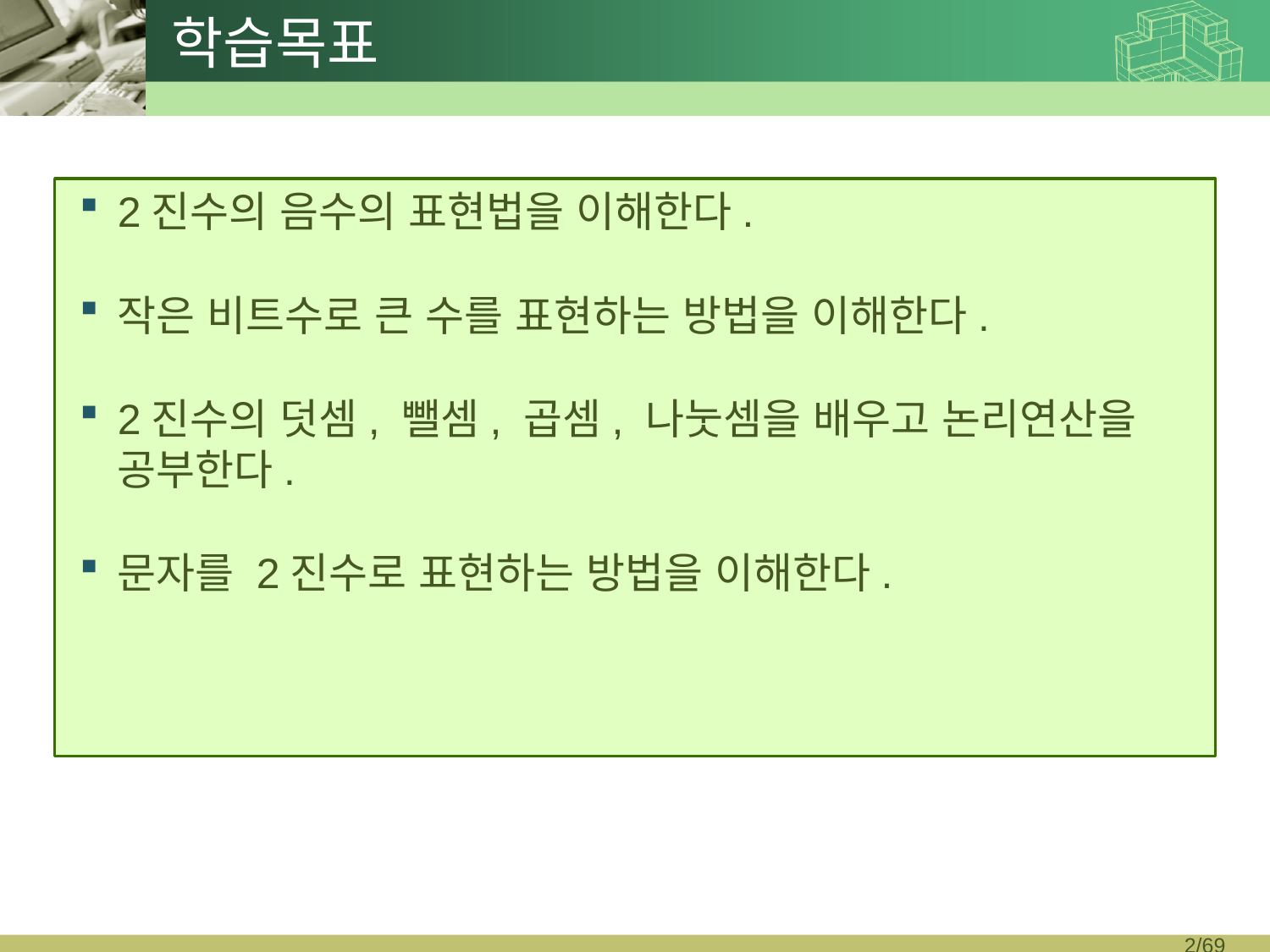

학습목표
2진수의 음수의 표현법을 이해한다.
작은 비트수로 큰 수를 표현하는 방법을 이해한다.
2진수의 덧셈, 뺄셈, 곱셈, 나눗셈을 배우고 논리연산을 공부한다.
문자를 2진수로 표현하는 방법을 이해한다.